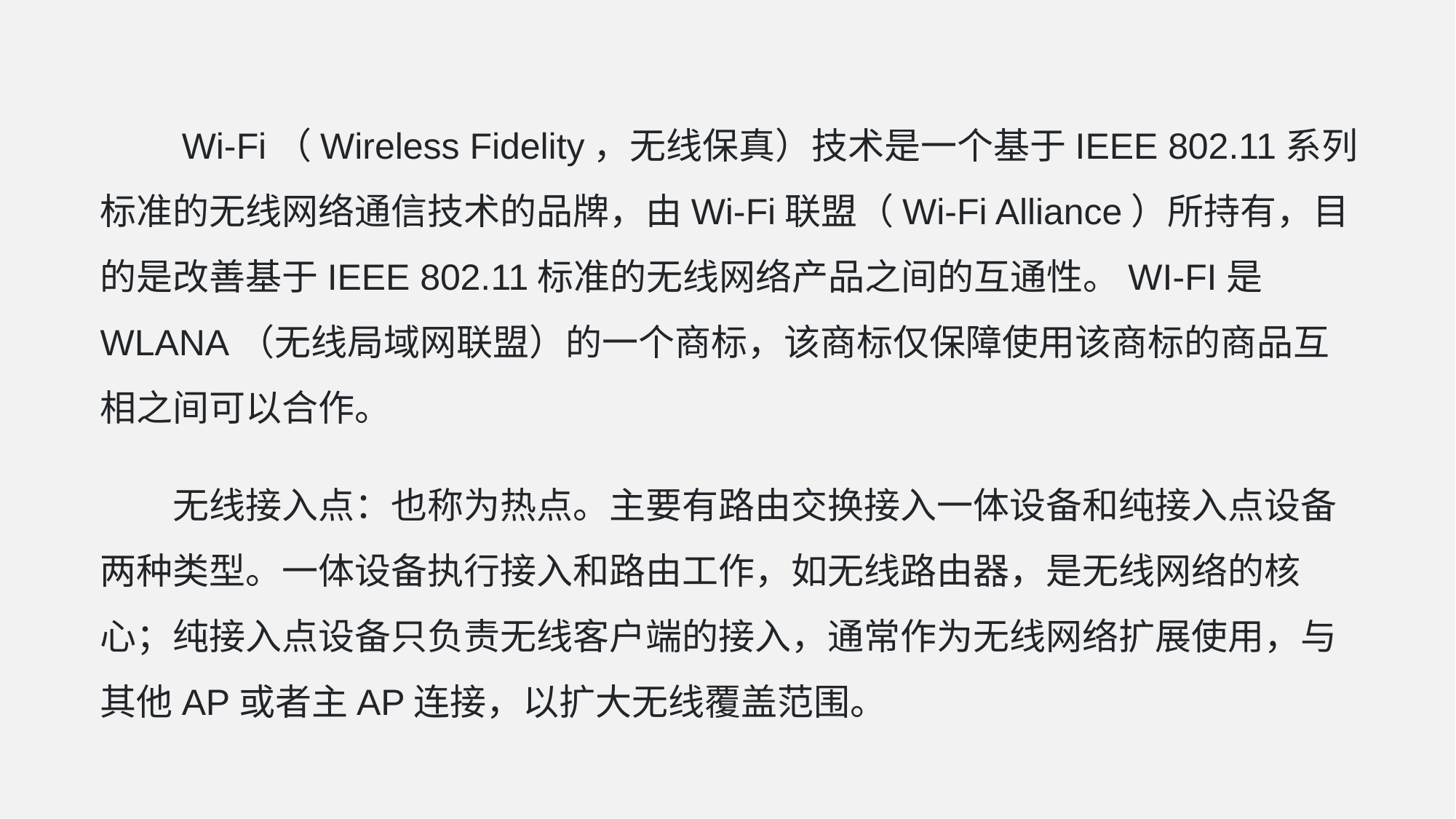

Wi-Fi（Wireless Fidelity，无线保真）技术是一个基于IEEE 802.11系列标准的无线网络通信技术的品牌，由Wi-Fi联盟（Wi-Fi Alliance）所持有，目的是改善基于IEEE 802.11标准的无线网络产品之间的互通性。WI-FI是 WLANA（无线局域网联盟）的一个商标，该商标仅保障使用该商标的商品互相之间可以合作。
　　无线接入点：也称为热点。主要有路由交换接入一体设备和纯接入点设备两种类型。一体设备执行接入和路由工作，如无线路由器，是无线网络的核心；纯接入点设备只负责无线客户端的接入，通常作为无线网络扩展使用，与其他AP或者主AP连接，以扩大无线覆盖范围。